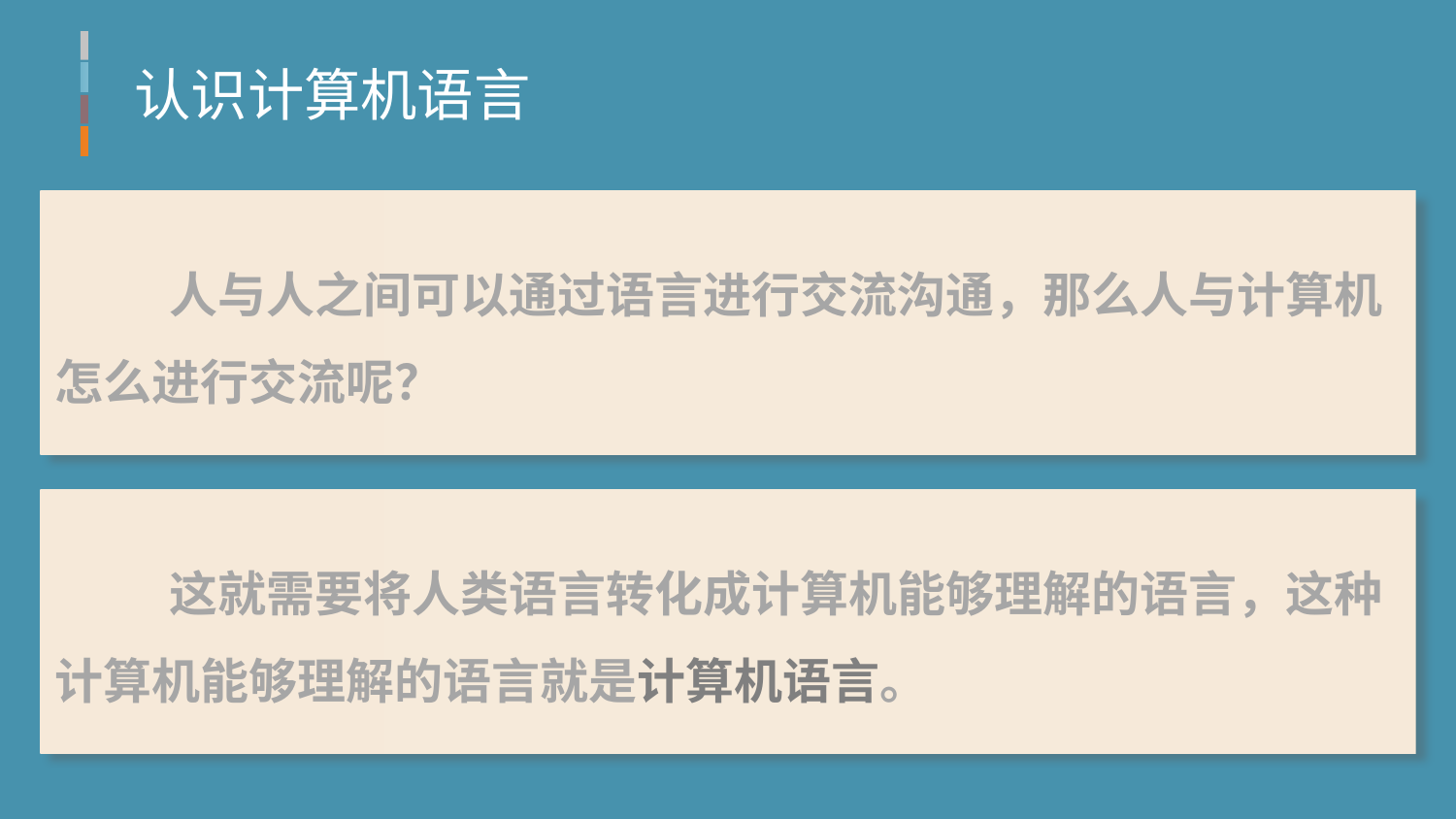

认识计算机语言
人与人之间可以通过语言进行交流沟通，那么人与计算机怎么进行交流呢？
这就需要将人类语言转化成计算机能够理解的语言，这种计算机能够理解的语言就是计算机语言。